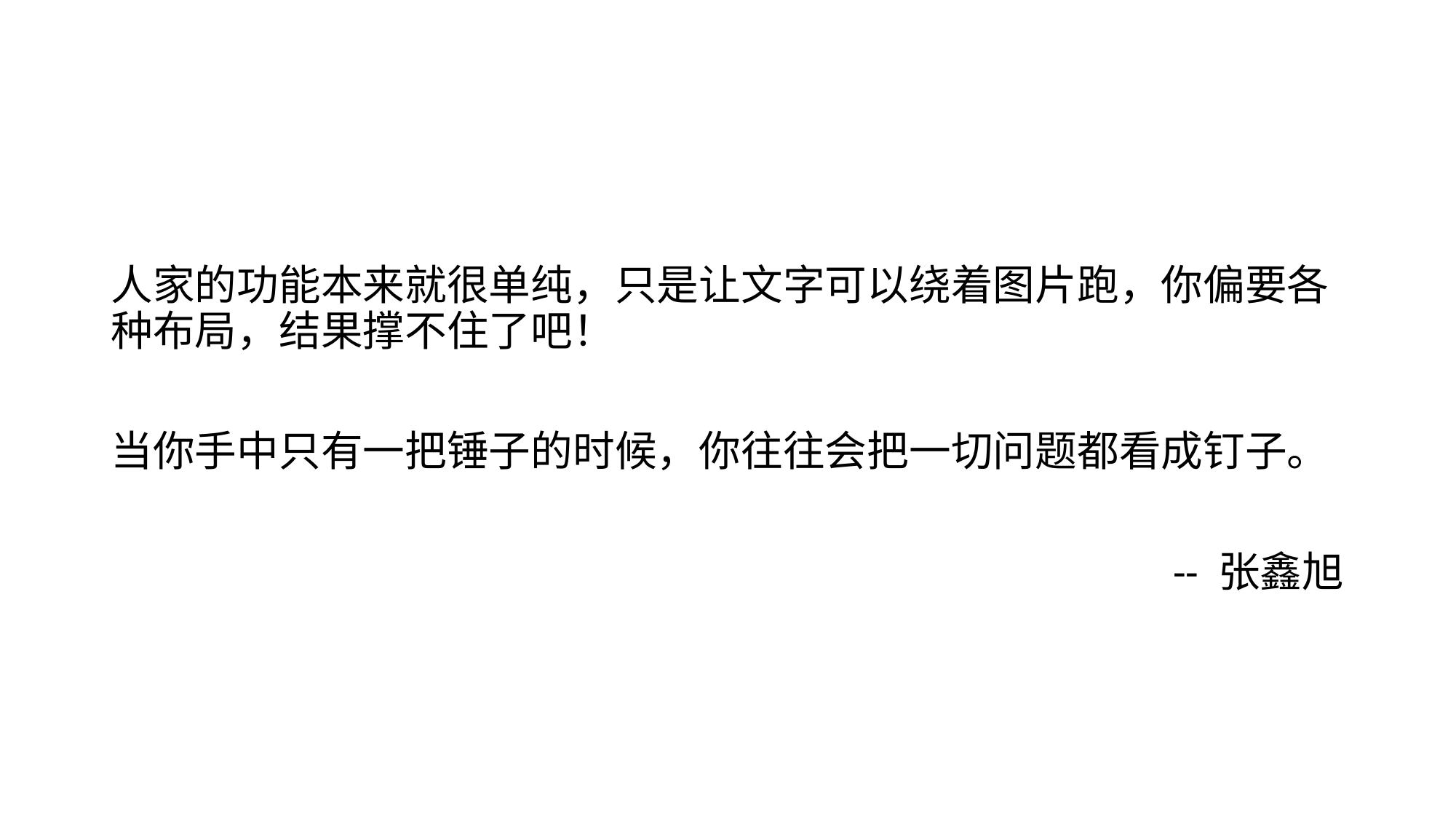

人家的功能本来就很单纯，只是让文字可以绕着图片跑，你偏要各种布局，结果撑不住了吧！

当你手中只有一把锤子的时候，你往往会把一切问题都看成钉子。

-- 张鑫旭